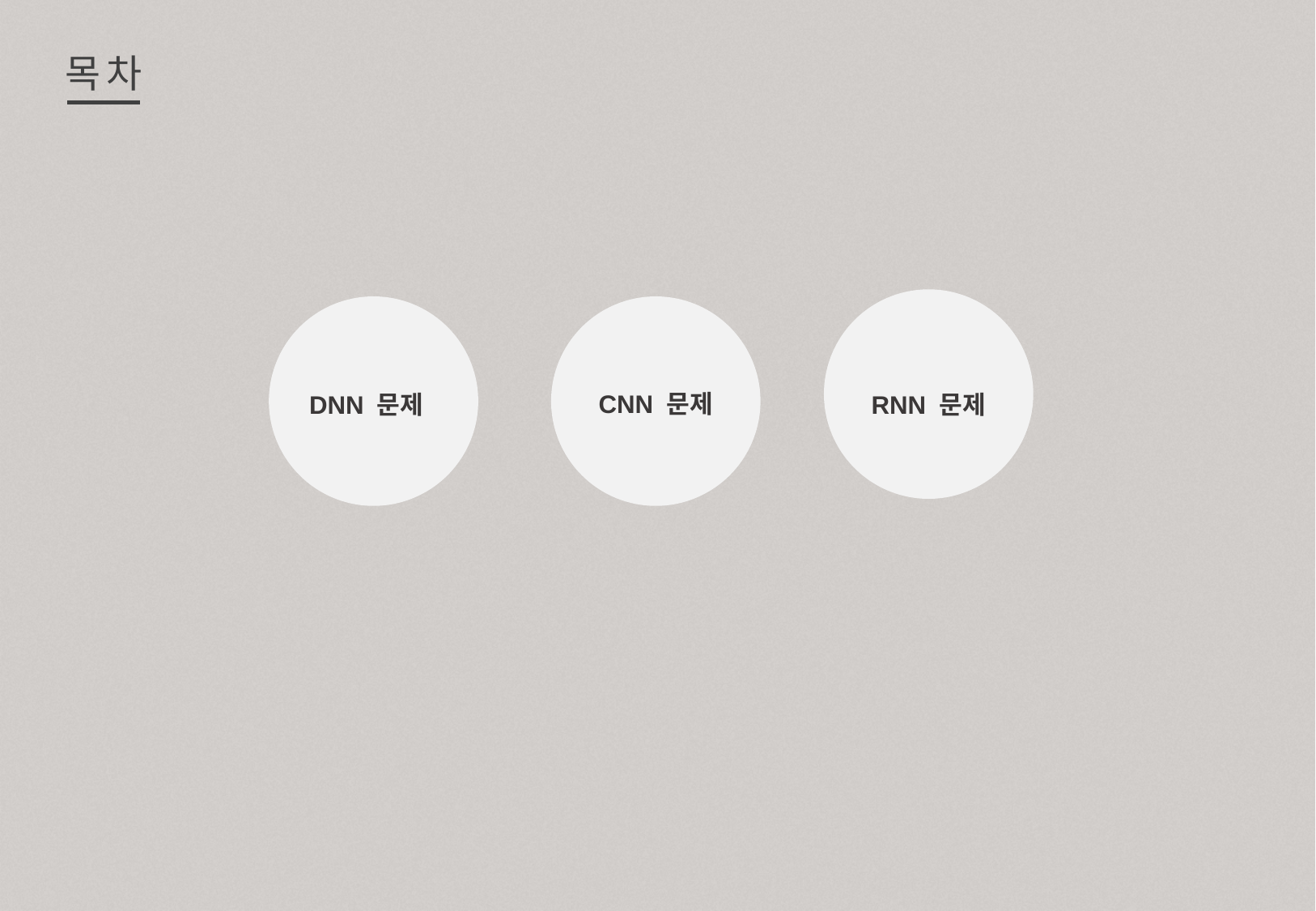

목 차

CNN 문제
DNN 문제
RNN 문제